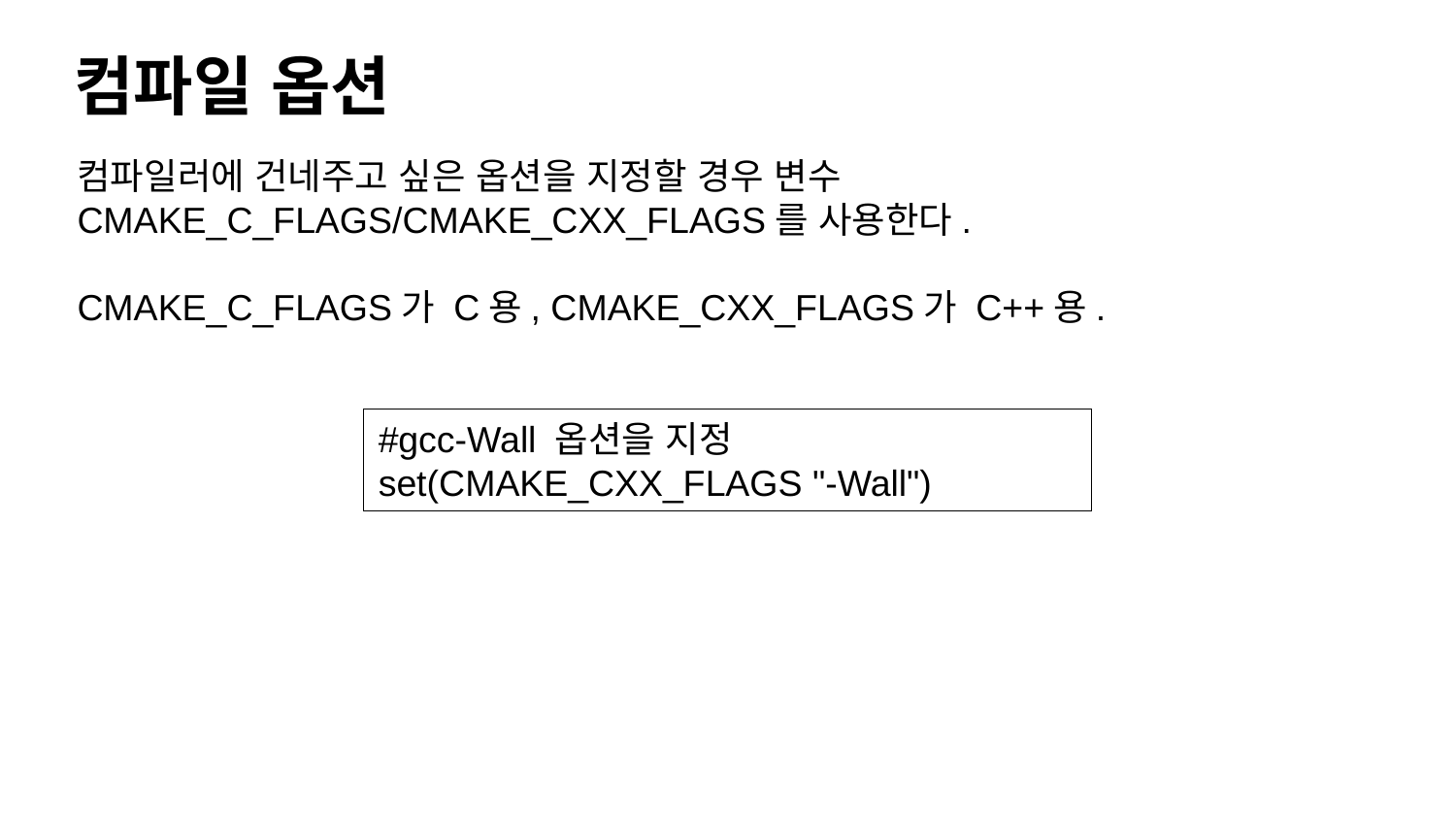

컴파일 옵션
컴파일러에 건네주고 싶은 옵션을 지정할 경우 변수 CMAKE_C_FLAGS/CMAKE_CXX_FLAGS를 사용한다.

CMAKE_C_FLAGS가 C용, CMAKE_CXX_FLAGS가 C++용.
#gcc-Wall 옵션을 지정
set(CMAKE_CXX_FLAGS "-Wall")